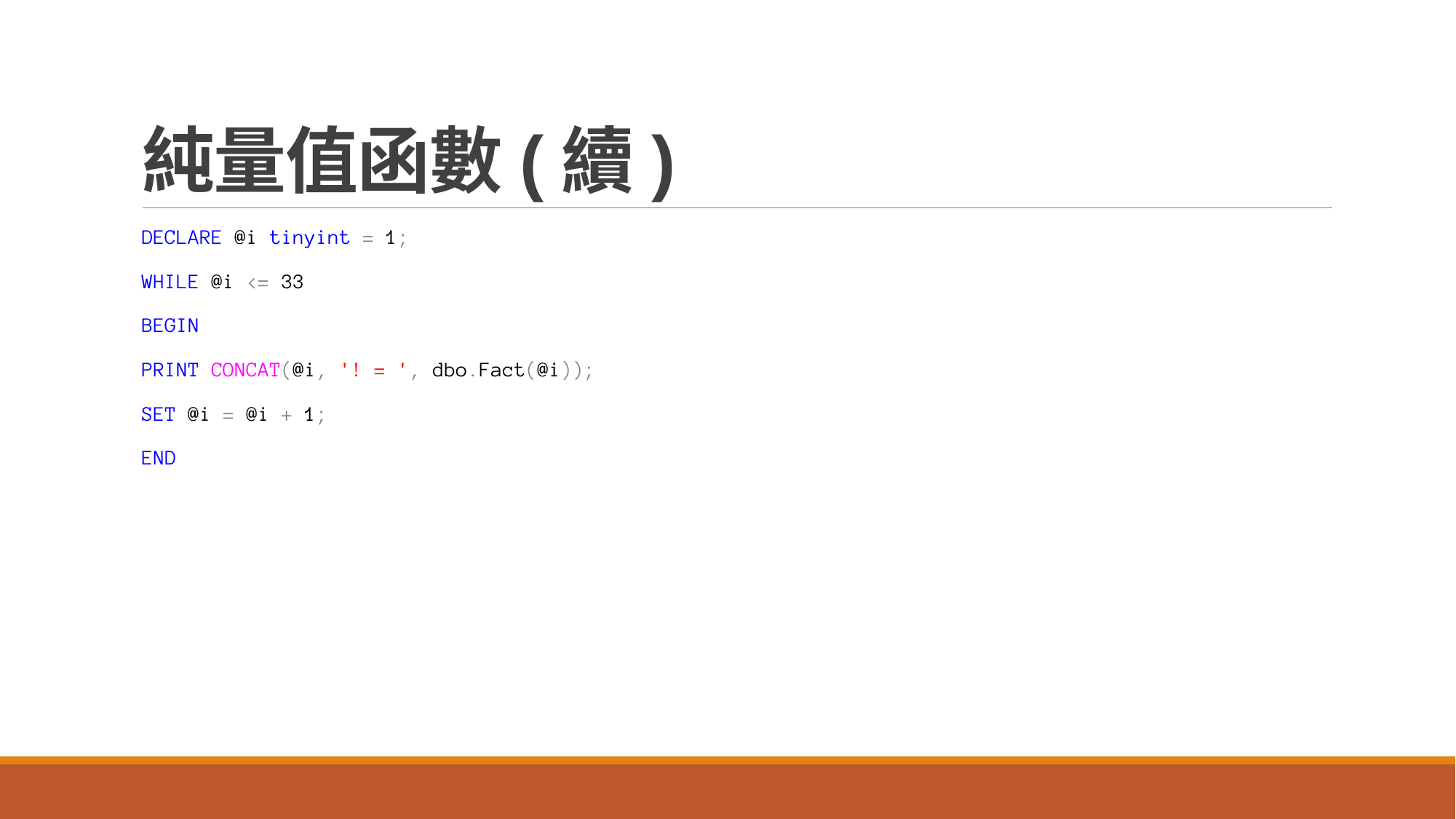

# 純量值函數(續)
DECLARE @i tinyint = 1;
WHILE @i <= 33
BEGIN
PRINT CONCAT(@i, '! = ', dbo.Fact(@i));
SET @i = @i + 1;
END